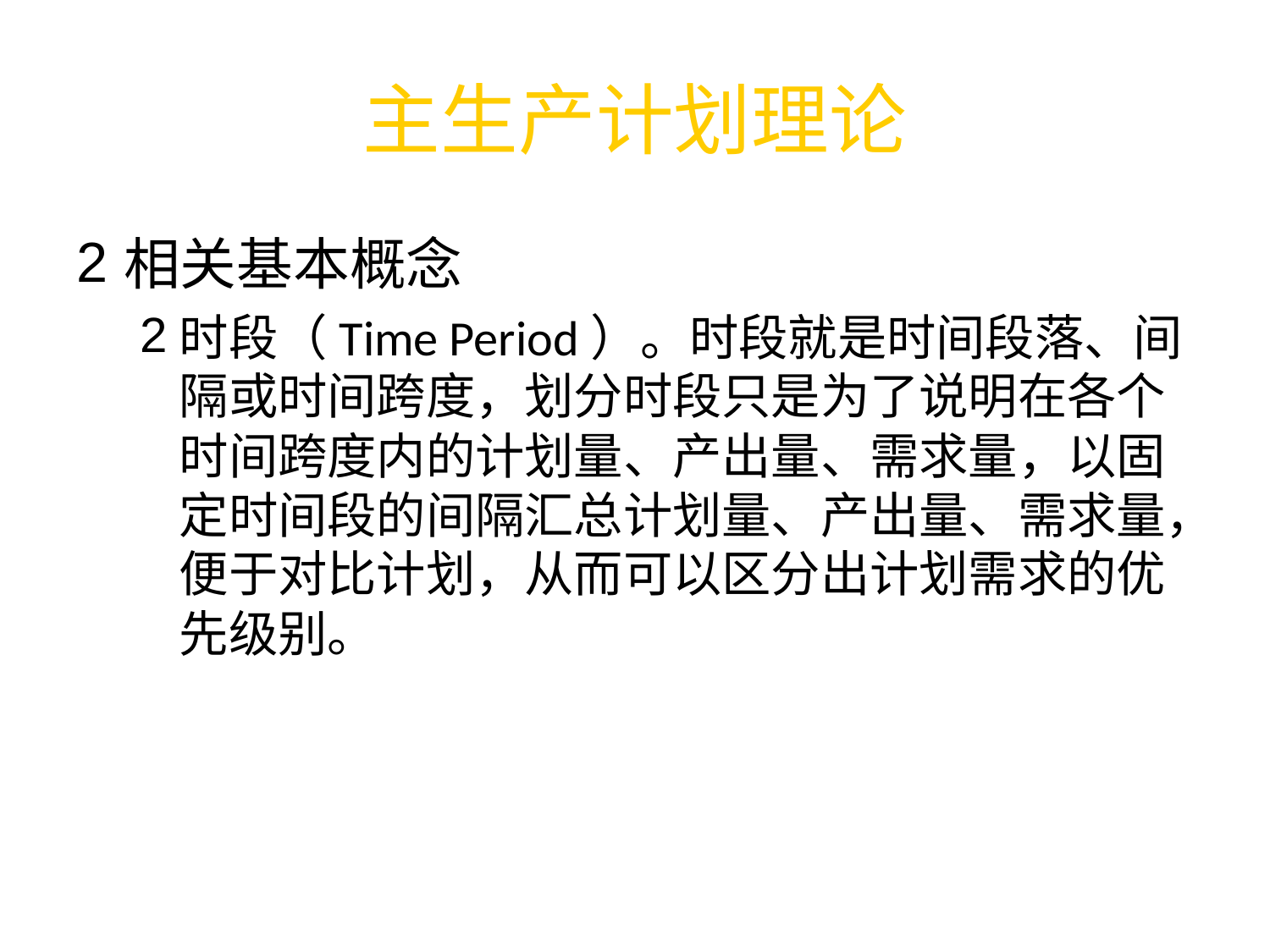

# 主生产计划理论
相关基本概念
时段（Time Period）。时段就是时间段落、间隔或时间跨度，划分时段只是为了说明在各个时间跨度内的计划量、产出量、需求量，以固定时间段的间隔汇总计划量、产出量、需求量，便于对比计划，从而可以区分出计划需求的优先级别。